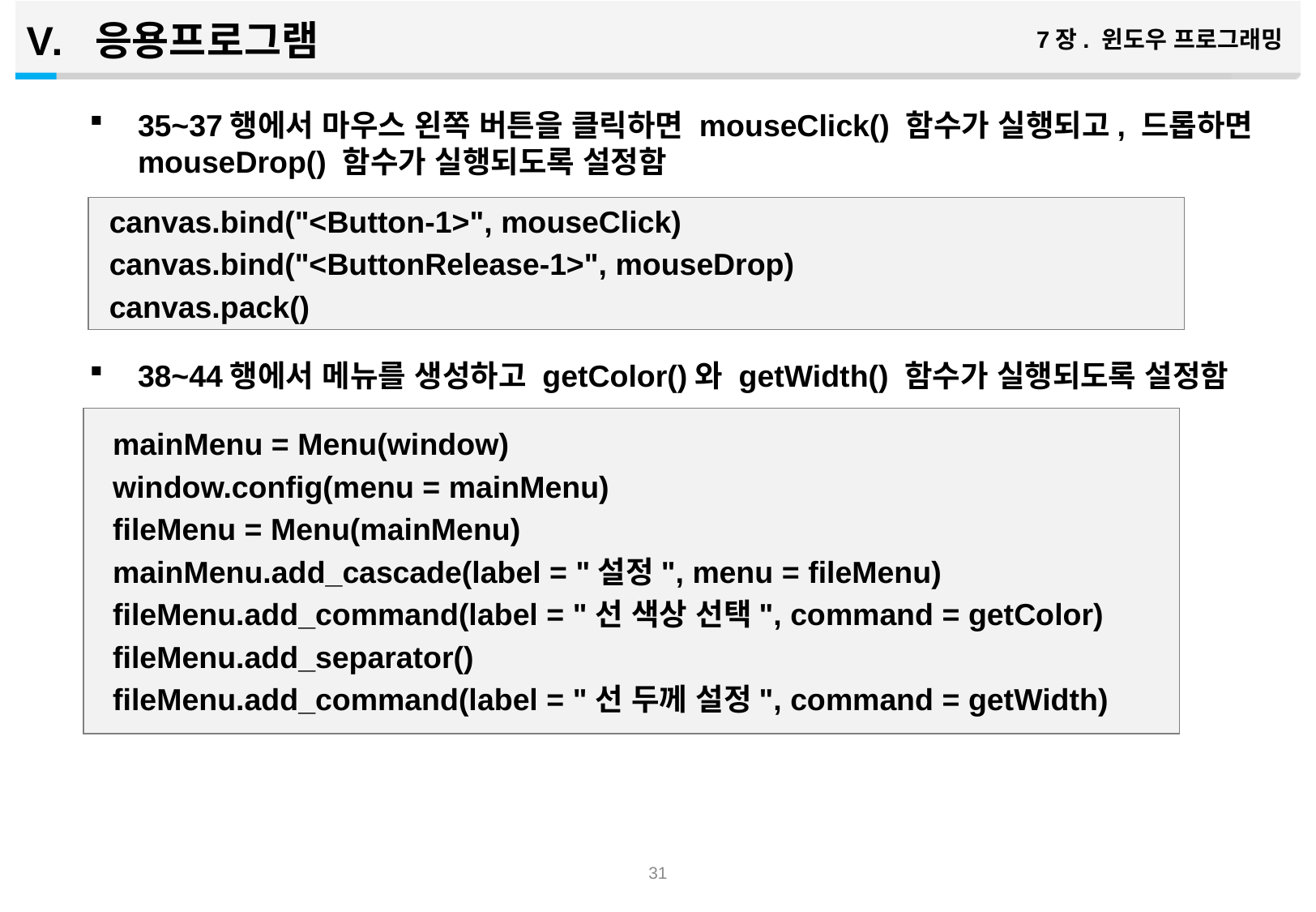

응용프로그램
7장. 윈도우 프로그래밍
35~37행에서 마우스 왼쪽 버튼을 클릭하면 mouseClick() 함수가 실행되고, 드롭하면 mouseDrop() 함수가 실행되도록 설정함

38~44행에서 메뉴를 생성하고 getColor()와 getWidth() 함수가 실행되도록 설정함

 canvas.bind("<Button-1>", mouseClick)
 canvas.bind("<ButtonRelease-1>", mouseDrop)
 canvas.pack()
  mainMenu = Menu(window)
  window.config(menu = mainMenu)
  fileMenu = Menu(mainMenu)
  mainMenu.add_cascade(label = "설정", menu = fileMenu)
  fileMenu.add_command(label = "선 색상 선택", command = getColor)
  fileMenu.add_separator()
  fileMenu.add_command(label = "선 두께 설정", command = getWidth)
31